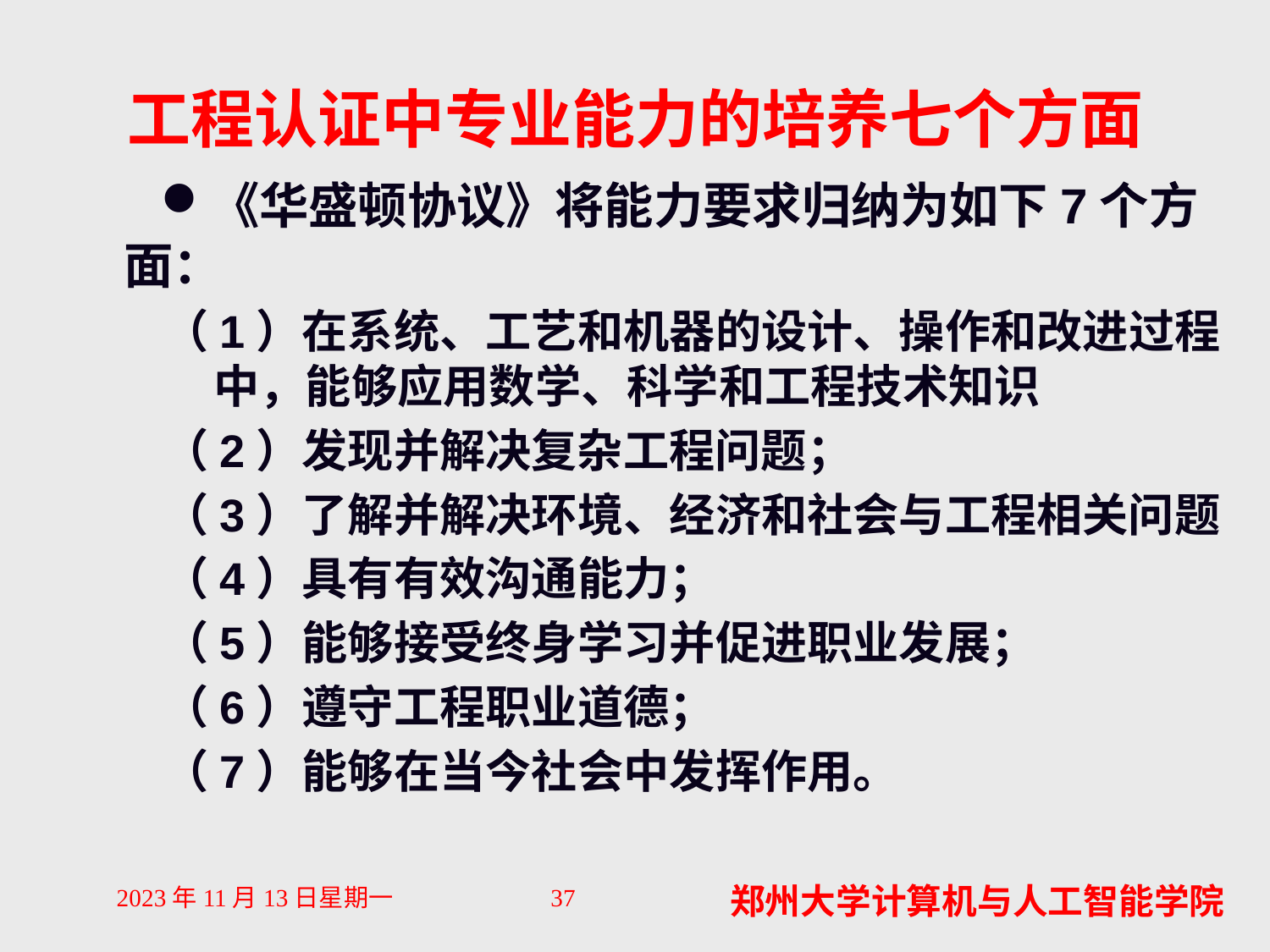

# 工程认证中专业能力的培养七个方面
《华盛顿协议》将能力要求归纳为如下7个方面：
（1）在系统、工艺和机器的设计、操作和改进过程中，能够应用数学、科学和工程技术知识
（2）发现并解决复杂工程问题；
（3）了解并解决环境、经济和社会与工程相关问题
（4）具有有效沟通能力；
（5）能够接受终身学习并促进职业发展；
（6）遵守工程职业道德；
（7）能够在当今社会中发挥作用。